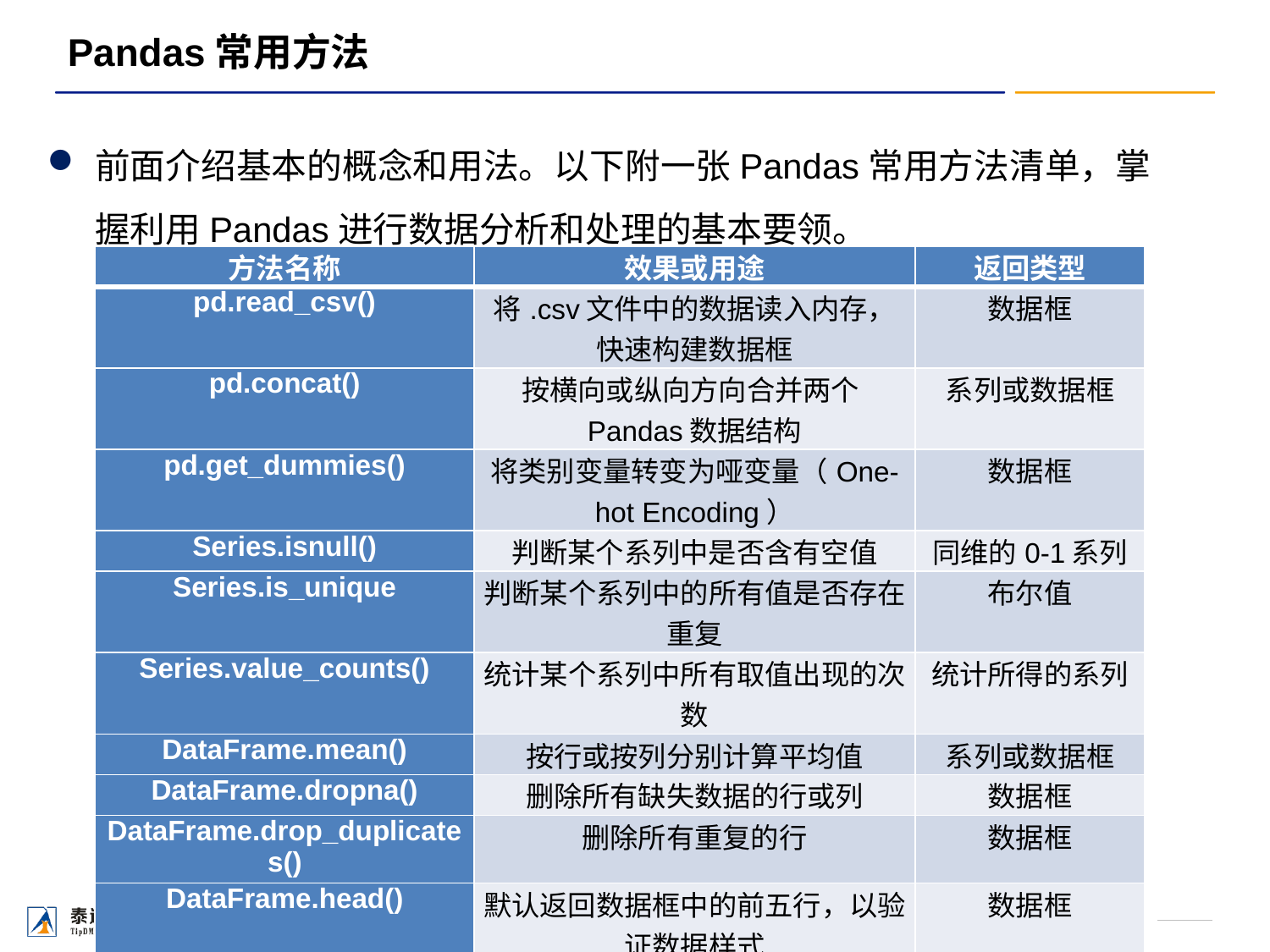

# Pandas常用方法
前面介绍基本的概念和用法。以下附一张Pandas常用方法清单，掌握利用Pandas进行数据分析和处理的基本要领。
| 方法名称 | 效果或用途 | 返回类型 |
| --- | --- | --- |
| pd.read\_csv() | 将.csv文件中的数据读入内存，快速构建数据框 | 数据框 |
| pd.concat() | 按横向或纵向方向合并两个Pandas数据结构 | 系列或数据框 |
| pd.get\_dummies() | 将类别变量转变为哑变量（One-hot Encoding） | 数据框 |
| Series.isnull() | 判断某个系列中是否含有空值 | 同维的0-1系列 |
| Series.is\_unique | 判断某个系列中的所有值是否存在重复 | 布尔值 |
| Series.value\_counts() | 统计某个系列中所有取值出现的次数 | 统计所得的系列 |
| DataFrame.mean() | 按行或按列分别计算平均值 | 系列或数据框 |
| DataFrame.dropna() | 删除所有缺失数据的行或列 | 数据框 |
| DataFrame.drop\_duplicates() | 删除所有重复的行 | 数据框 |
| DataFrame.head() | 默认返回数据框中的前五行，以验证数据样式 | 数据框 |
| Dataframe.tail() | 默认返回数据框中的最后五行 | 数据框 |